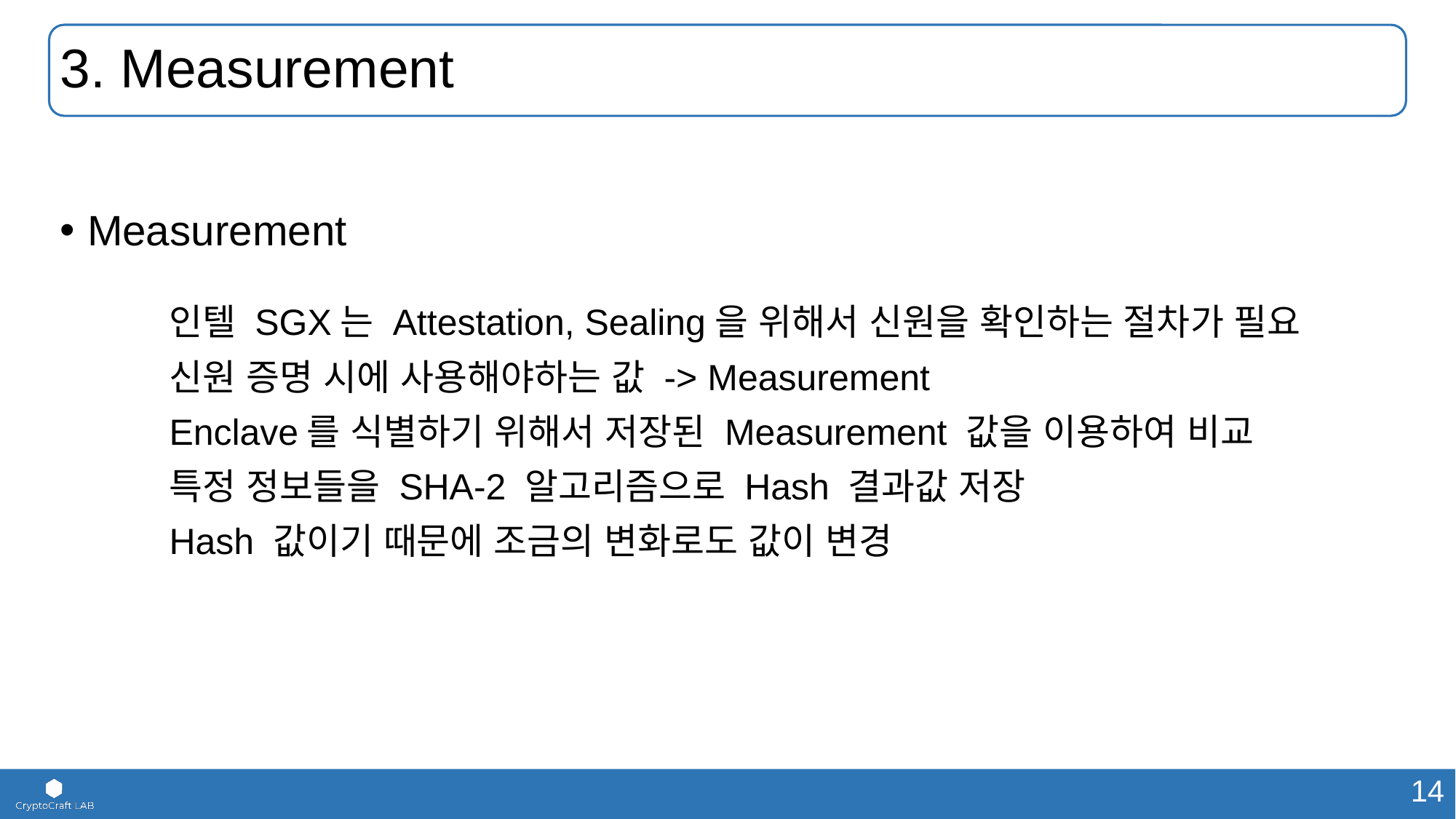

# 3. Measurement

Measurement

	인텔 SGX는 Attestation, Sealing을 위해서 신원을 확인하는 절차가 필요
	신원 증명 시에 사용해야하는 값 -> Measurement
	Enclave를 식별하기 위해서 저장된 Measurement 값을 이용하여 비교
	특정 정보들을 SHA-2 알고리즘으로 Hash 결과값 저장
	Hash 값이기 때문에 조금의 변화로도 값이 변경